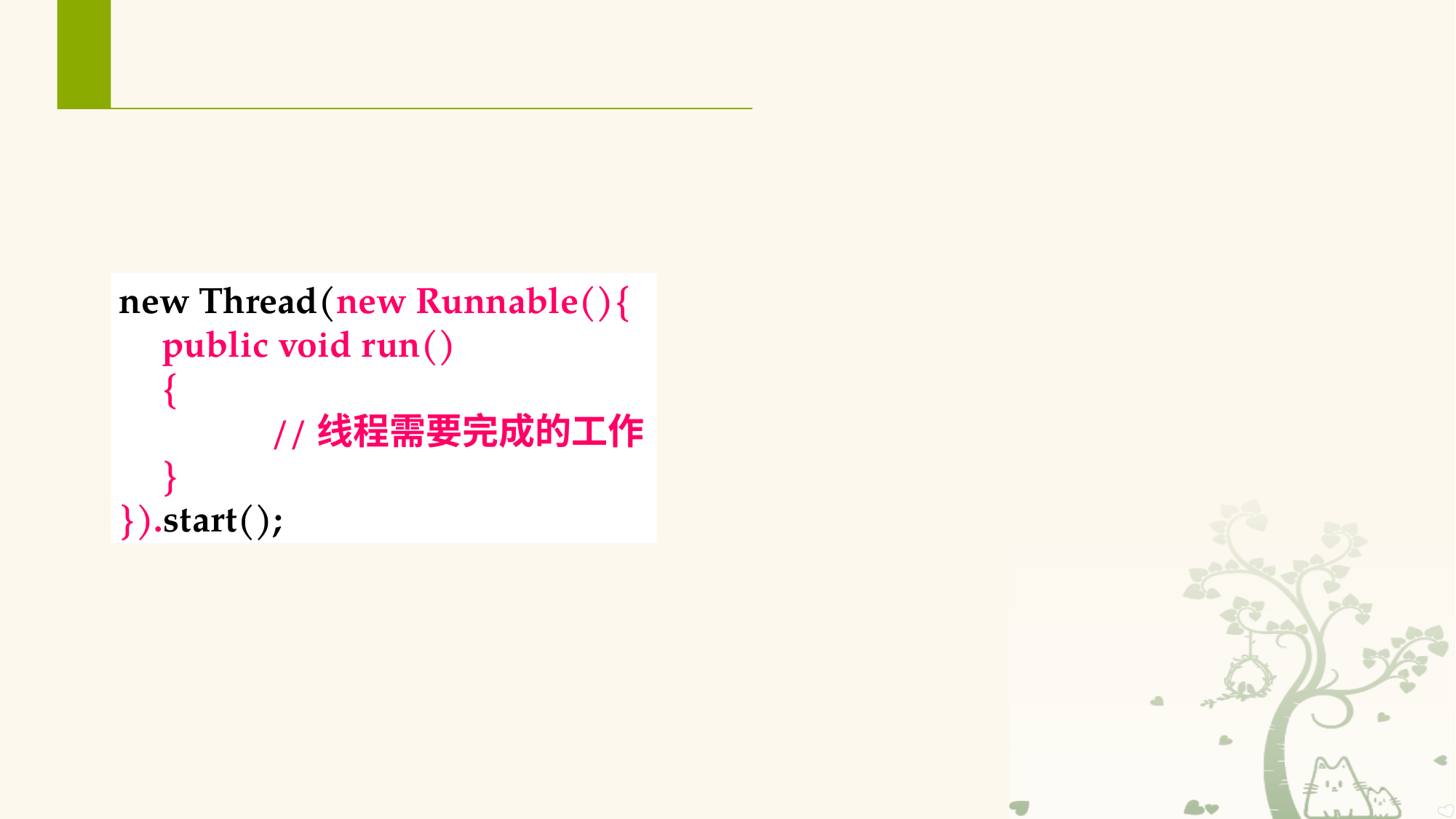

# 8.2.2 线程的基本用法
方法3：
不实现Runnable接口，直接使用匿名类的方式：

new Thread(new Runnable(){
public void run()
{
	//线程需要完成的工作
}
}).start();